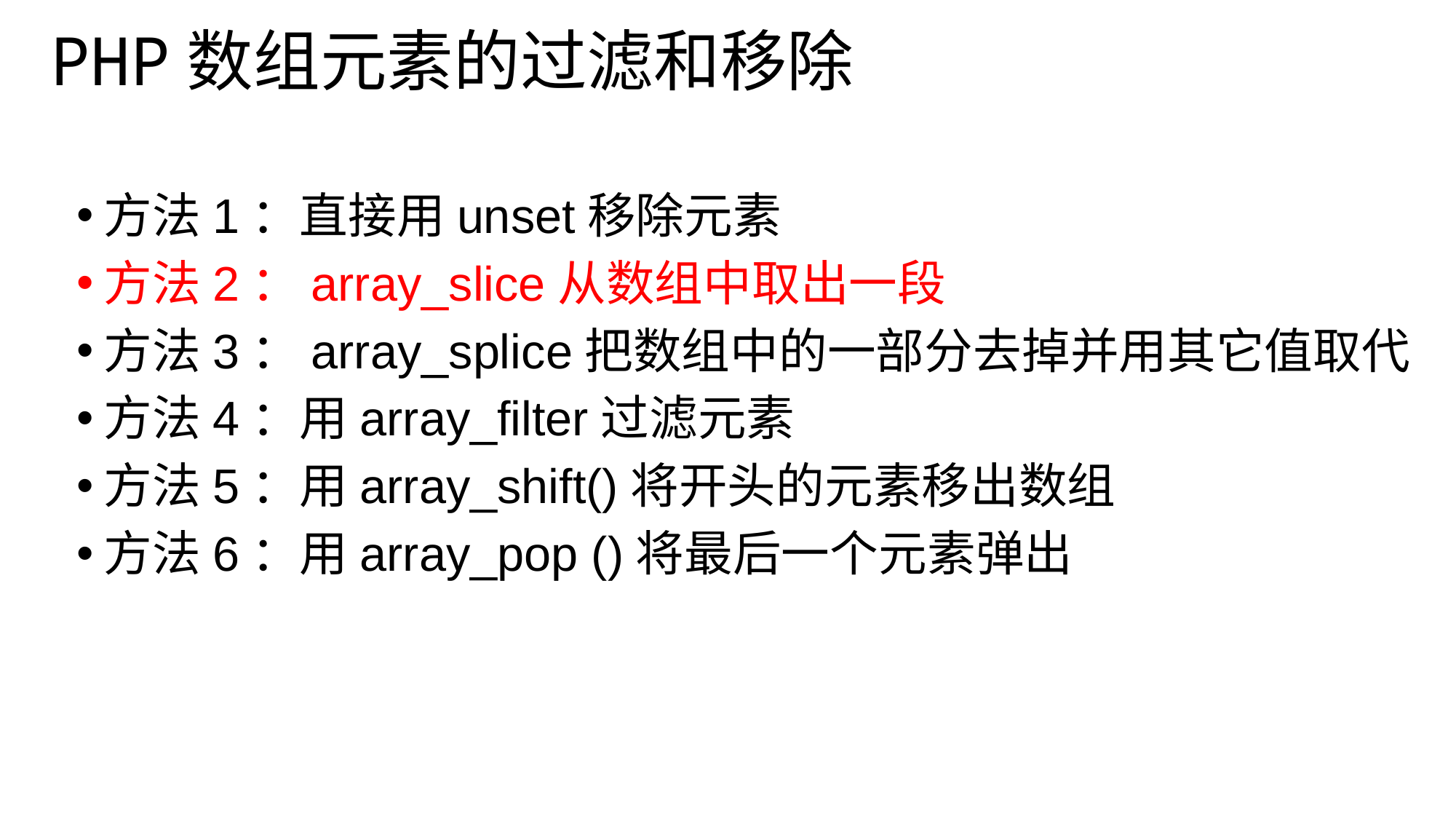

PHP数组元素的过滤和移除
方法1：直接用unset移除元素
方法2：array_slice从数组中取出一段
方法3：array_splice把数组中的一部分去掉并用其它值取代
方法4：用array_filter过滤元素
方法5：用array_shift()将开头的元素移出数组
方法6：用array_pop ()将最后一个元素弹出